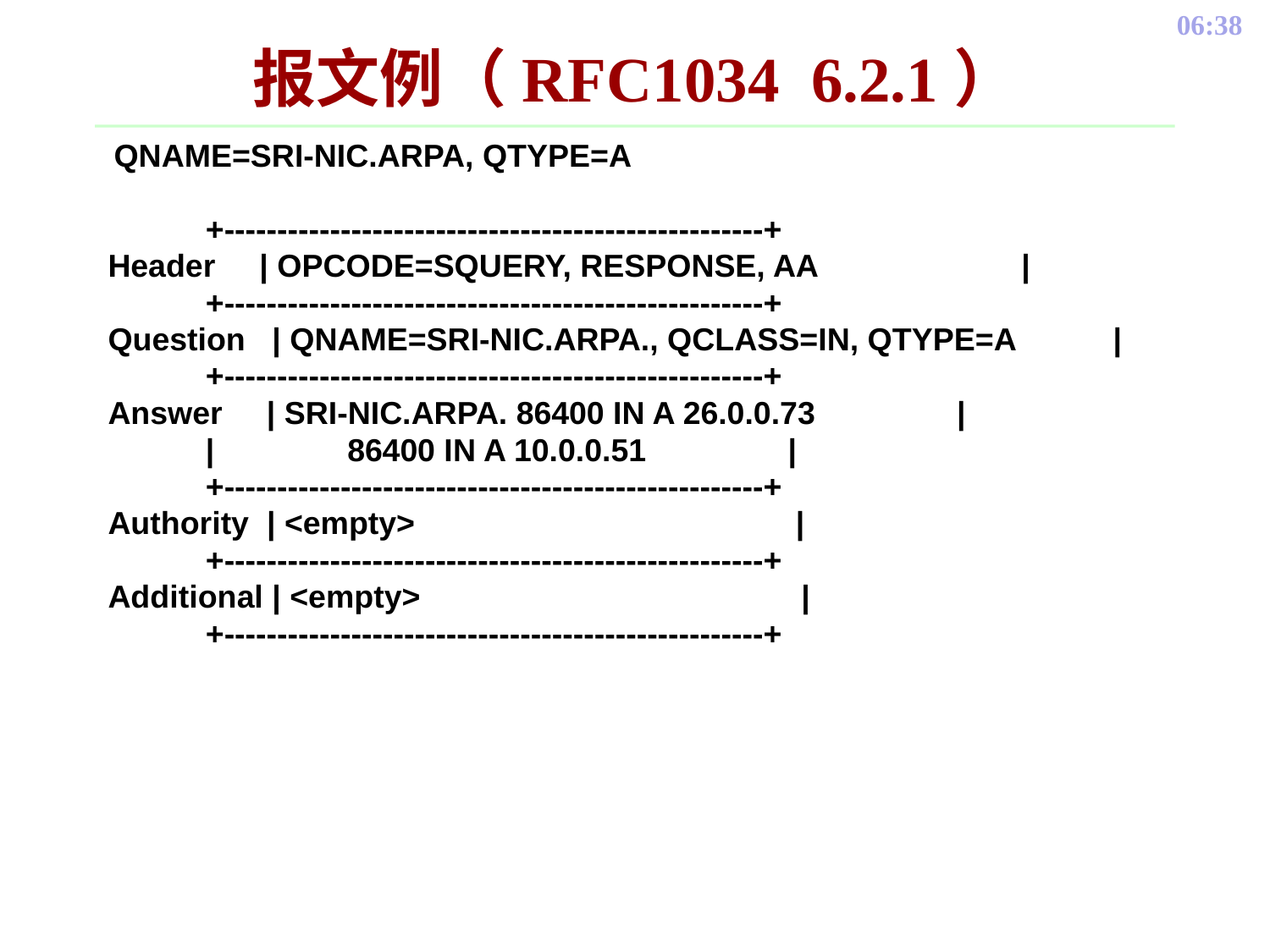

# 报文例（RFC1034  6.2.1）
 QNAME=SRI-NIC.ARPA, QTYPE=A

           +---------------------------------------------------+
Header     | OPCODE=SQUERY, RESPONSE, AA                       |
           +---------------------------------------------------+
Question   | QNAME=SRI-NIC.ARPA., QCLASS=IN, QTYPE=A           |
           +---------------------------------------------------+
Answer     | SRI-NIC.ARPA. 86400 IN A 26.0.0.73                |
           |               86400 IN A 10.0.0.51                |
           +---------------------------------------------------+
Authority  | <empty>                                           |
           +---------------------------------------------------+
Additional | <empty>                                           |
           +---------------------------------------------------+